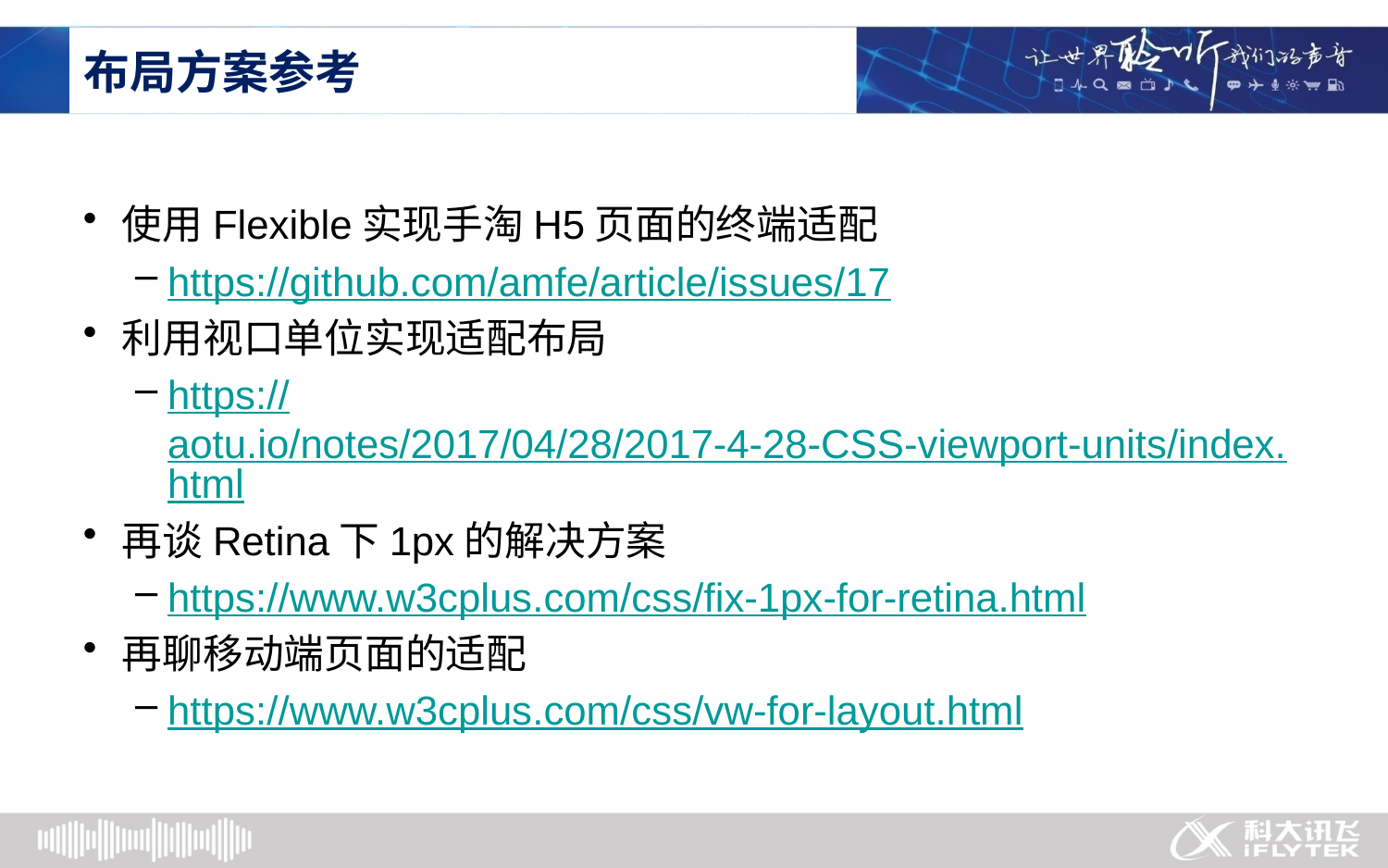

# 布局方案参考

使用Flexible实现手淘H5页面的终端适配
https://github.com/amfe/article/issues/17
利用视口单位实现适配布局
https://aotu.io/notes/2017/04/28/2017-4-28-CSS-viewport-units/index.html
再谈Retina下1px的解决方案
https://www.w3cplus.com/css/fix-1px-for-retina.html
再聊移动端页面的适配
https://www.w3cplus.com/css/vw-for-layout.html